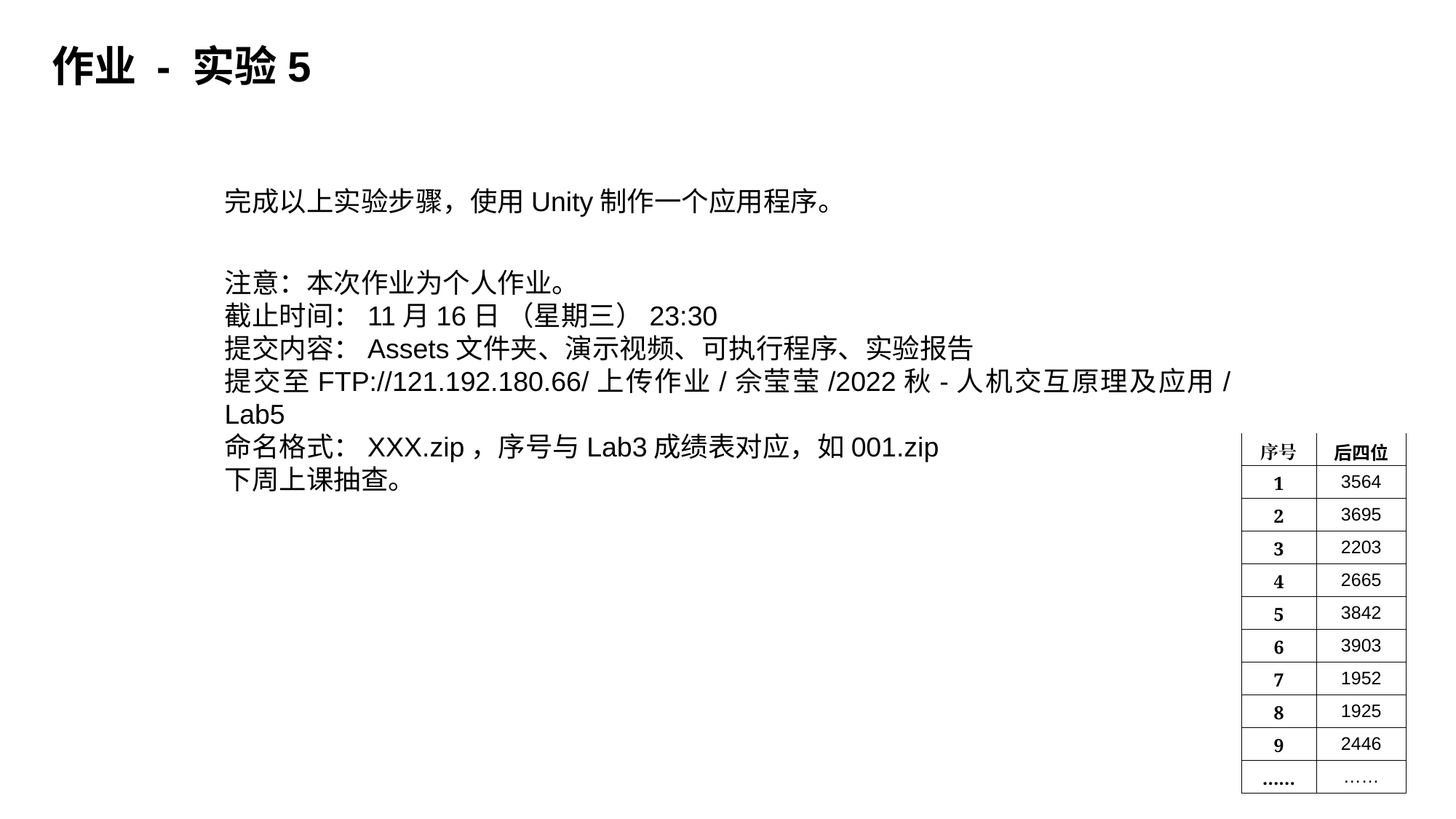

作业 - 实验5
完成以上实验步骤，使用Unity制作一个应用程序。

注意：本次作业为个人作业。
截止时间：11月16日 （星期三）23:30
提交内容：Assets文件夹、演示视频、可执行程序、实验报告
提交至FTP://121.192.180.66/上传作业/佘莹莹/2022秋-人机交互原理及应用/Lab5
命名格式：XXX.zip，序号与Lab3成绩表对应，如001.zip
下周上课抽查。
| 序号 | 后四位 |
| --- | --- |
| 1 | 3564 |
| 2 | 3695 |
| 3 | 2203 |
| 4 | 2665 |
| 5 | 3842 |
| 6 | 3903 |
| 7 | 1952 |
| 8 | 1925 |
| 9 | 2446 |
| …… | …… |